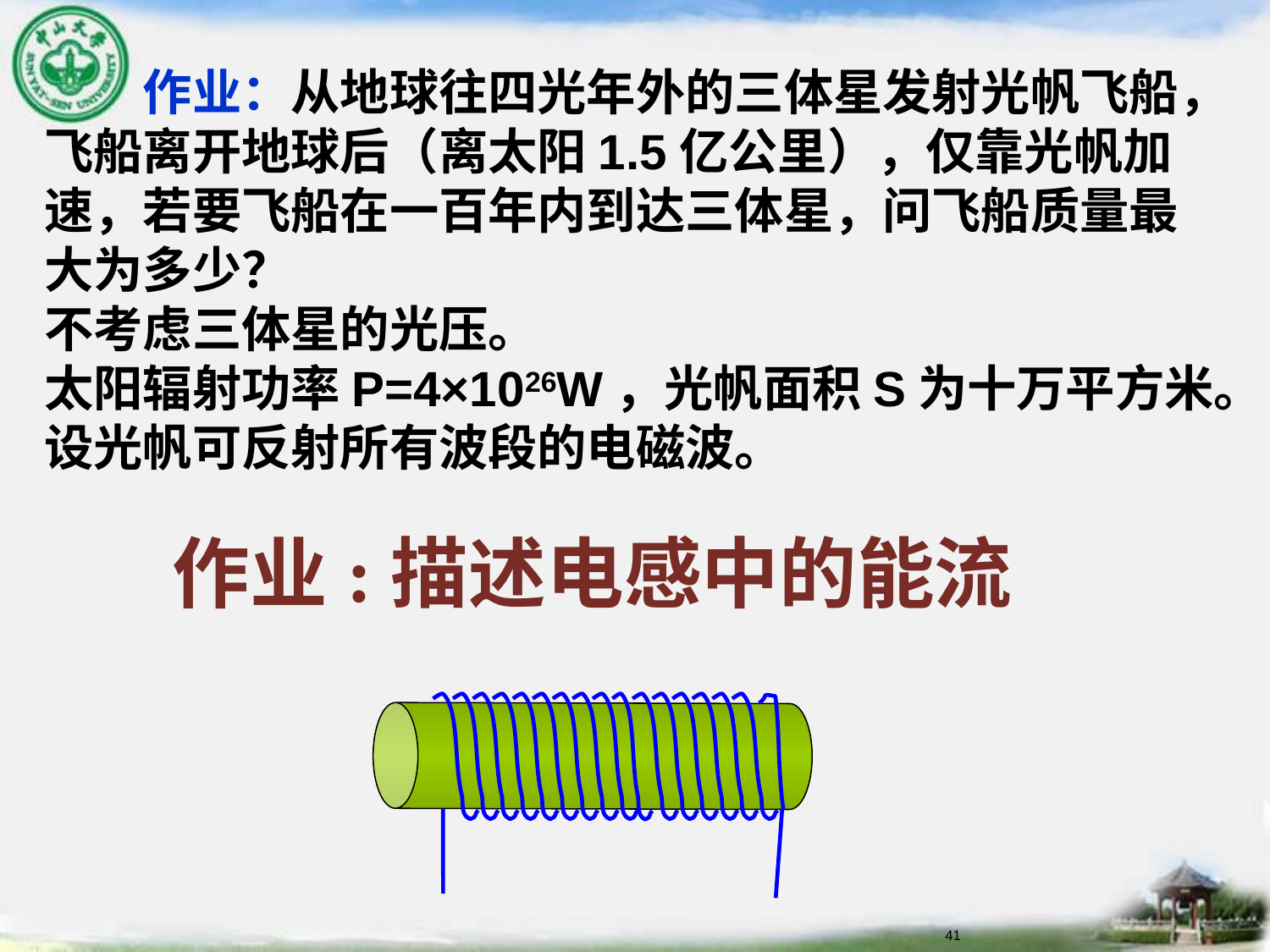

作业：从地球往四光年外的三体星发射光帆飞船，飞船离开地球后（离太阳1.5亿公里），仅靠光帆加速，若要飞船在一百年内到达三体星，问飞船质量最大为多少？
不考虑三体星的光压。
太阳辐射功率P=4×1026W，光帆面积S为十万平方米。
设光帆可反射所有波段的电磁波。

作业:描述电感中的能流

41